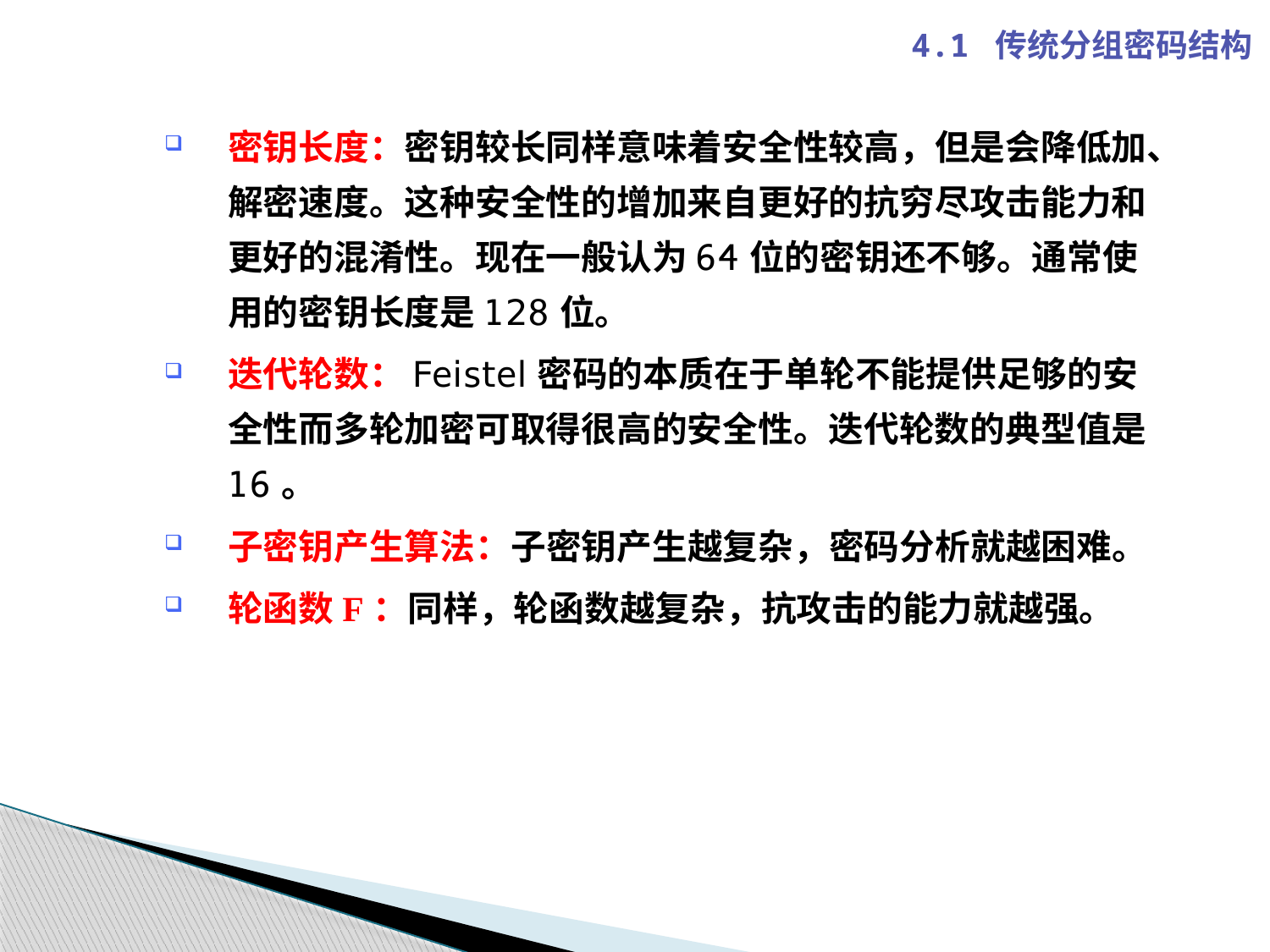

4.1 传统分组密码结构
密钥长度：密钥较长同样意味着安全性较高，但是会降低加、解密速度。这种安全性的增加来自更好的抗穷尽攻击能力和更好的混淆性。现在一般认为64位的密钥还不够。通常使用的密钥长度是128位。
迭代轮数：Feistel密码的本质在于单轮不能提供足够的安全性而多轮加密可取得很高的安全性。迭代轮数的典型值是16。
子密钥产生算法：子密钥产生越复杂，密码分析就越困难。
轮函数F：同样，轮函数越复杂，抗攻击的能力就越强。